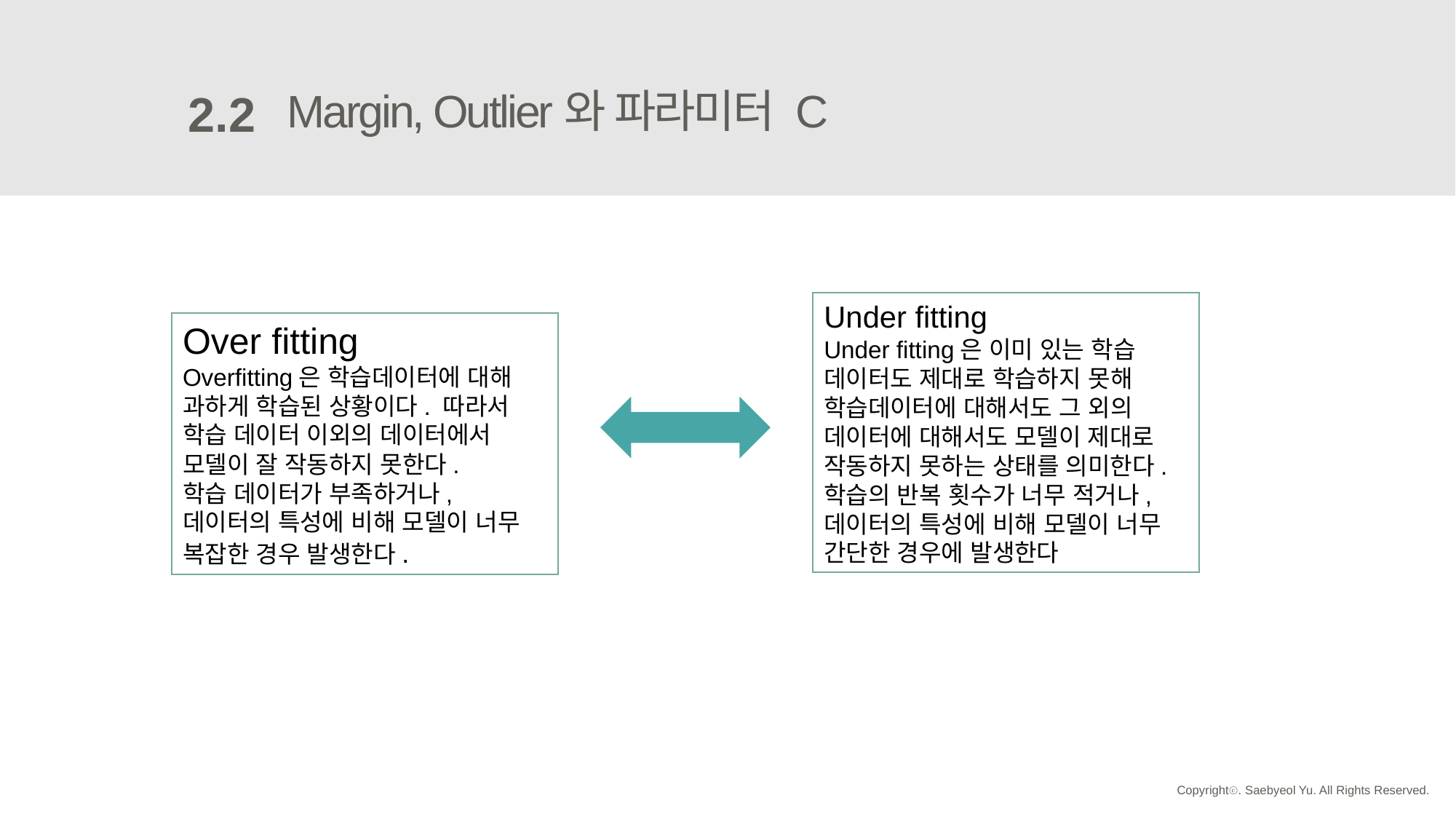

Margin, Outlier와 파라미터 C
2.2
Under fitting
Under fitting은 이미 있는 학습 데이터도 제대로 학습하지 못해 학습데이터에 대해서도 그 외의 데이터에 대해서도 모델이 제대로 작동하지 못하는 상태를 의미한다.
학습의 반복 횟수가 너무 적거나, 데이터의 특성에 비해 모델이 너무 간단한 경우에 발생한다
Over fitting
Overfitting은 학습데이터에 대해 과하게 학습된 상황이다. 따라서 학습 데이터 이외의 데이터에서 모델이 잘 작동하지 못한다.
학습 데이터가 부족하거나, 데이터의 특성에 비해 모델이 너무 복잡한 경우 발생한다.